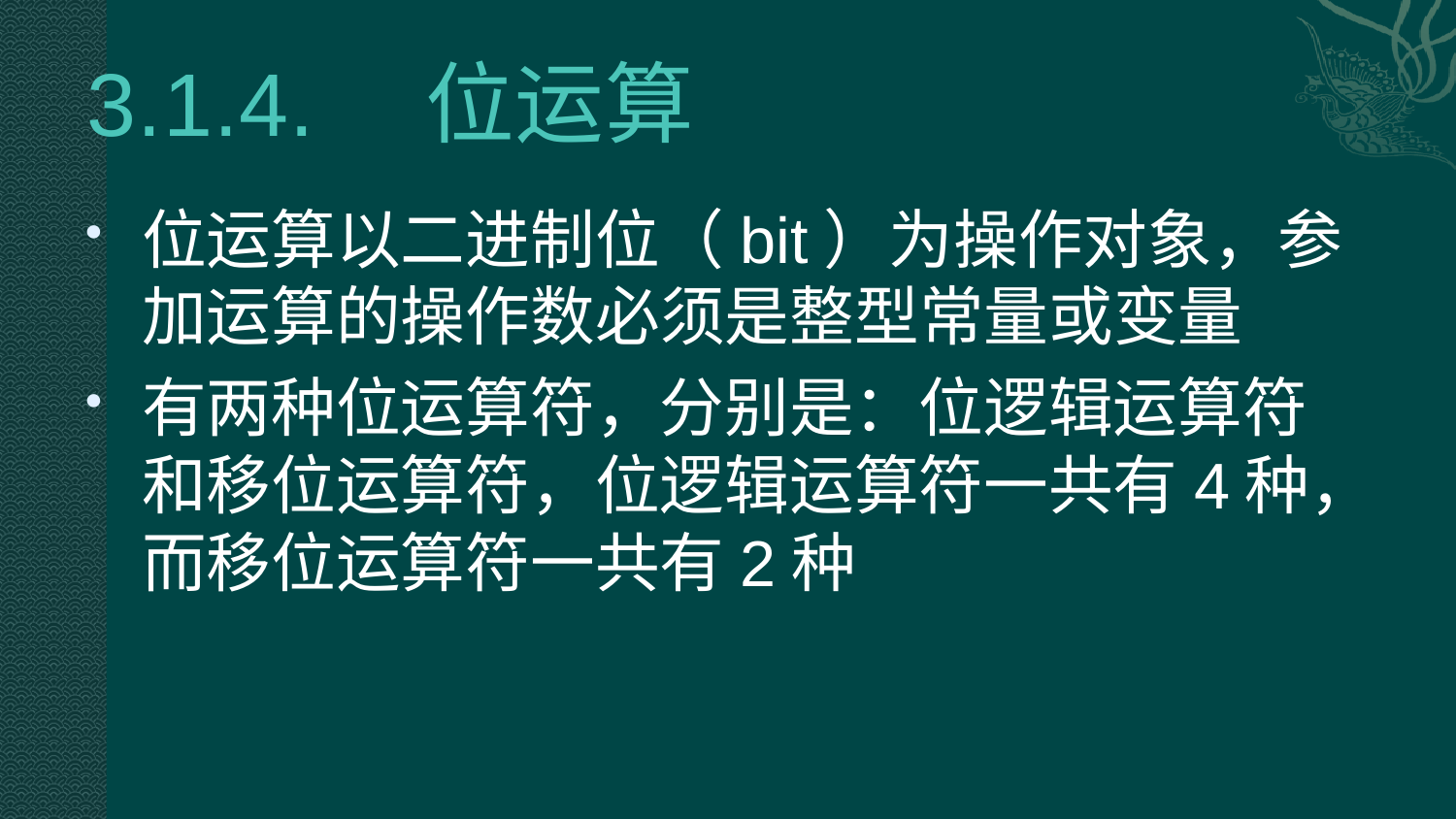

# 3.1.4.	 位运算
位运算以二进制位（bit）为操作对象，参加运算的操作数必须是整型常量或变量
有两种位运算符，分别是：位逻辑运算符和移位运算符，位逻辑运算符一共有4种，而移位运算符一共有2种